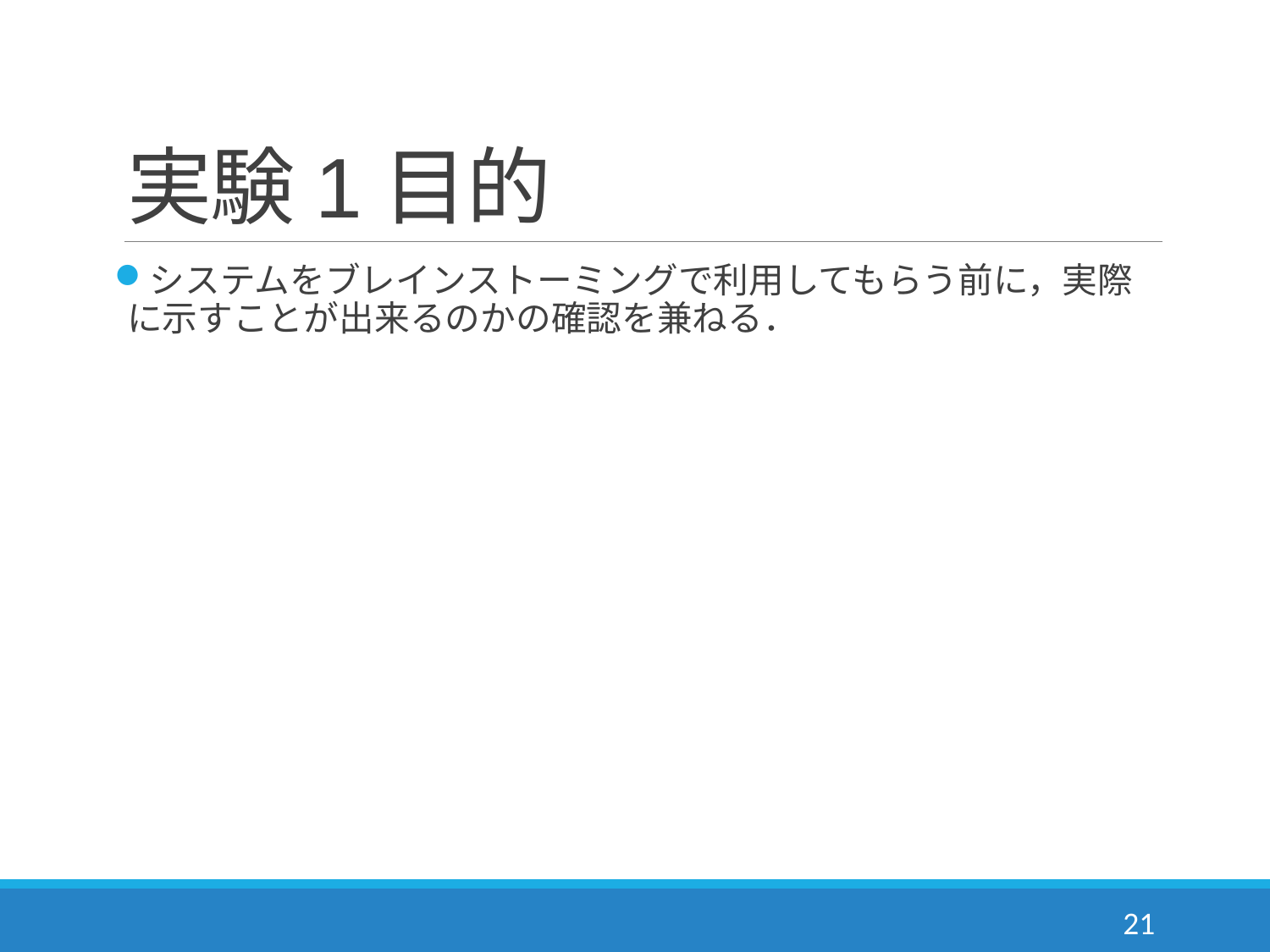

# 実験1目的
システムをブレインストーミングで利用してもらう前に，実際に示すことが出来るのかの確認を兼ねる．

21